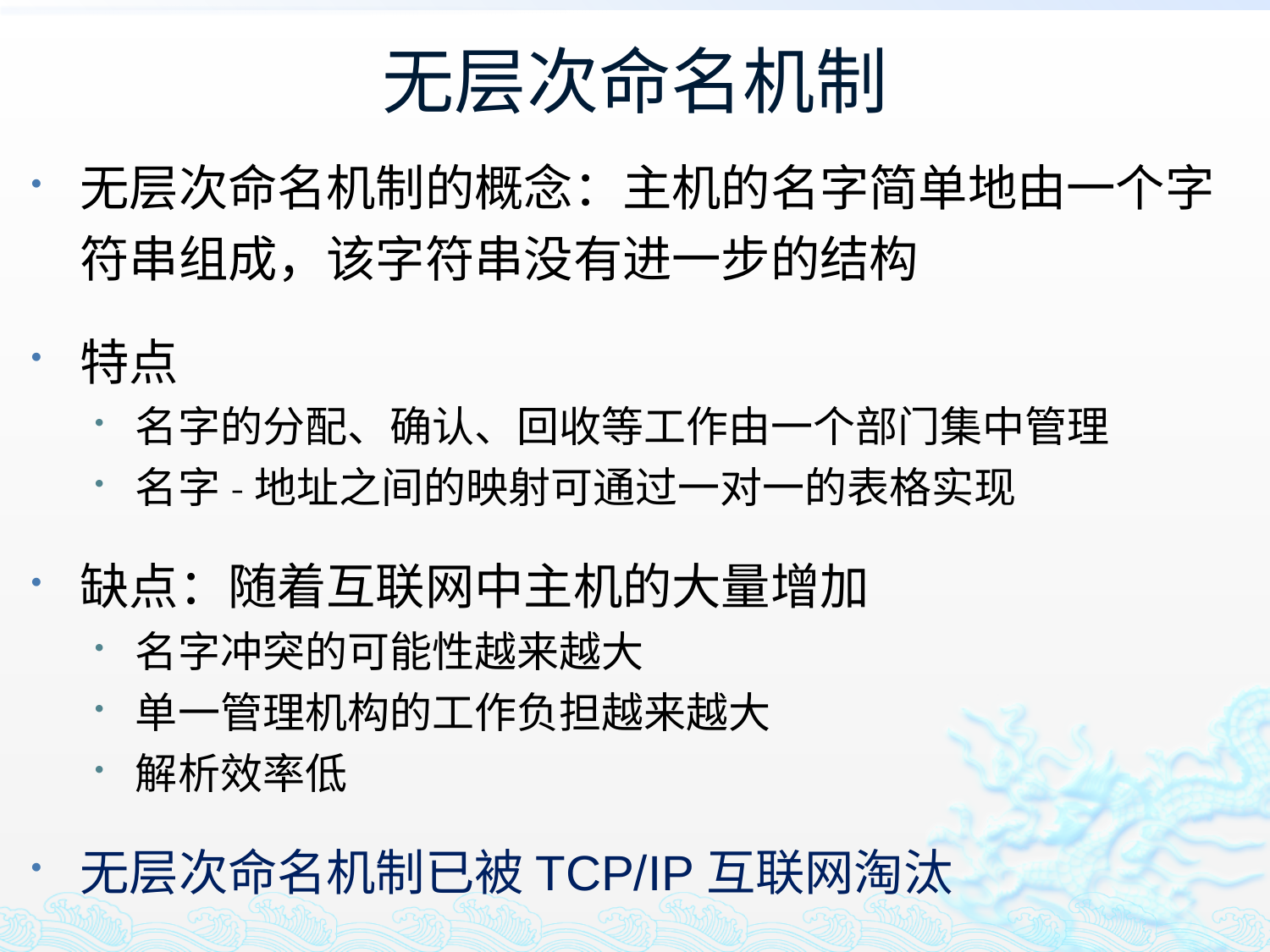

# 无层次命名机制
无层次命名机制的概念：主机的名字简单地由一个字符串组成，该字符串没有进一步的结构
特点
名字的分配、确认、回收等工作由一个部门集中管理
名字-地址之间的映射可通过一对一的表格实现
缺点：随着互联网中主机的大量增加
名字冲突的可能性越来越大
单一管理机构的工作负担越来越大
解析效率低
无层次命名机制已被TCP/IP互联网淘汰